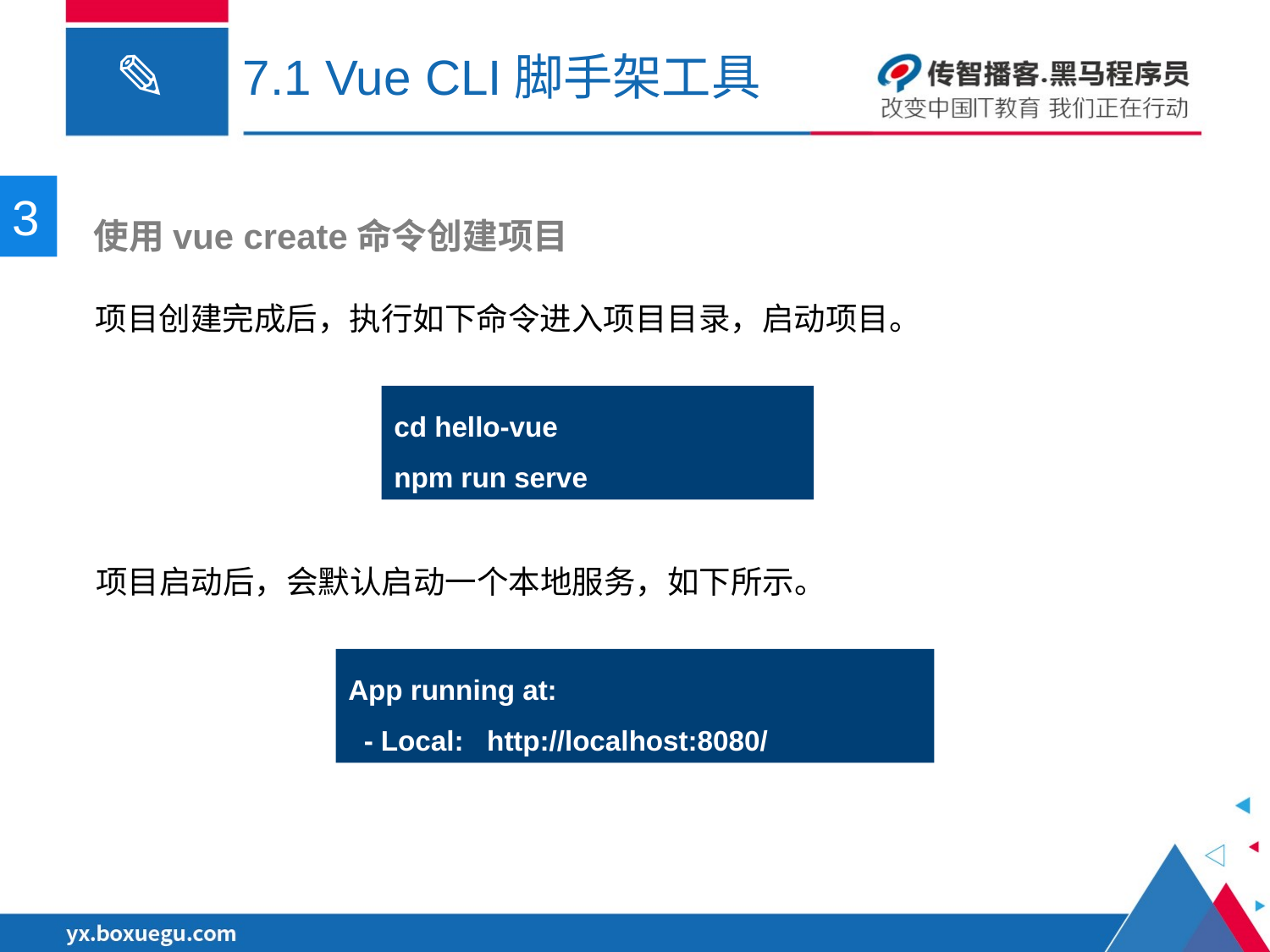

# 7.1 Vue CLI脚手架工具

3
  使用vue create命令创建项目
项目创建完成后，执行如下命令进入项目目录，启动项目。
cd hello-vue
npm run serve
项目启动后，会默认启动一个本地服务，如下所示。
App running at:
  - Local:   http://localhost:8080/